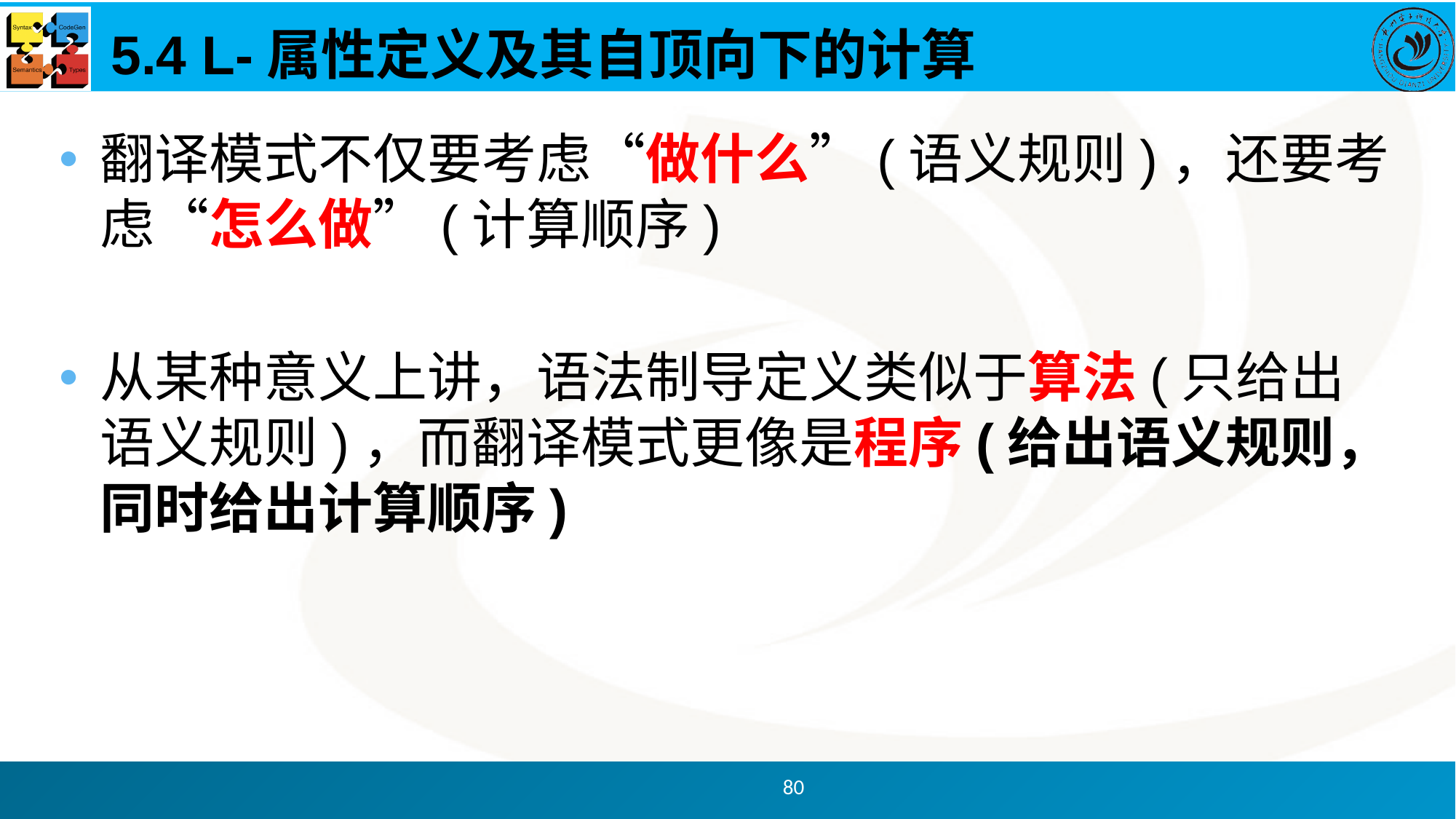

# 5.4 L-属性定义及其自顶向下的计算
翻译模式不仅要考虑“做什么”(语义规则)，还要考虑“怎么做”(计算顺序)

从某种意义上讲，语法制导定义类似于算法(只给出语义规则)，而翻译模式更像是程序(给出语义规则，同时给出计算顺序)
80